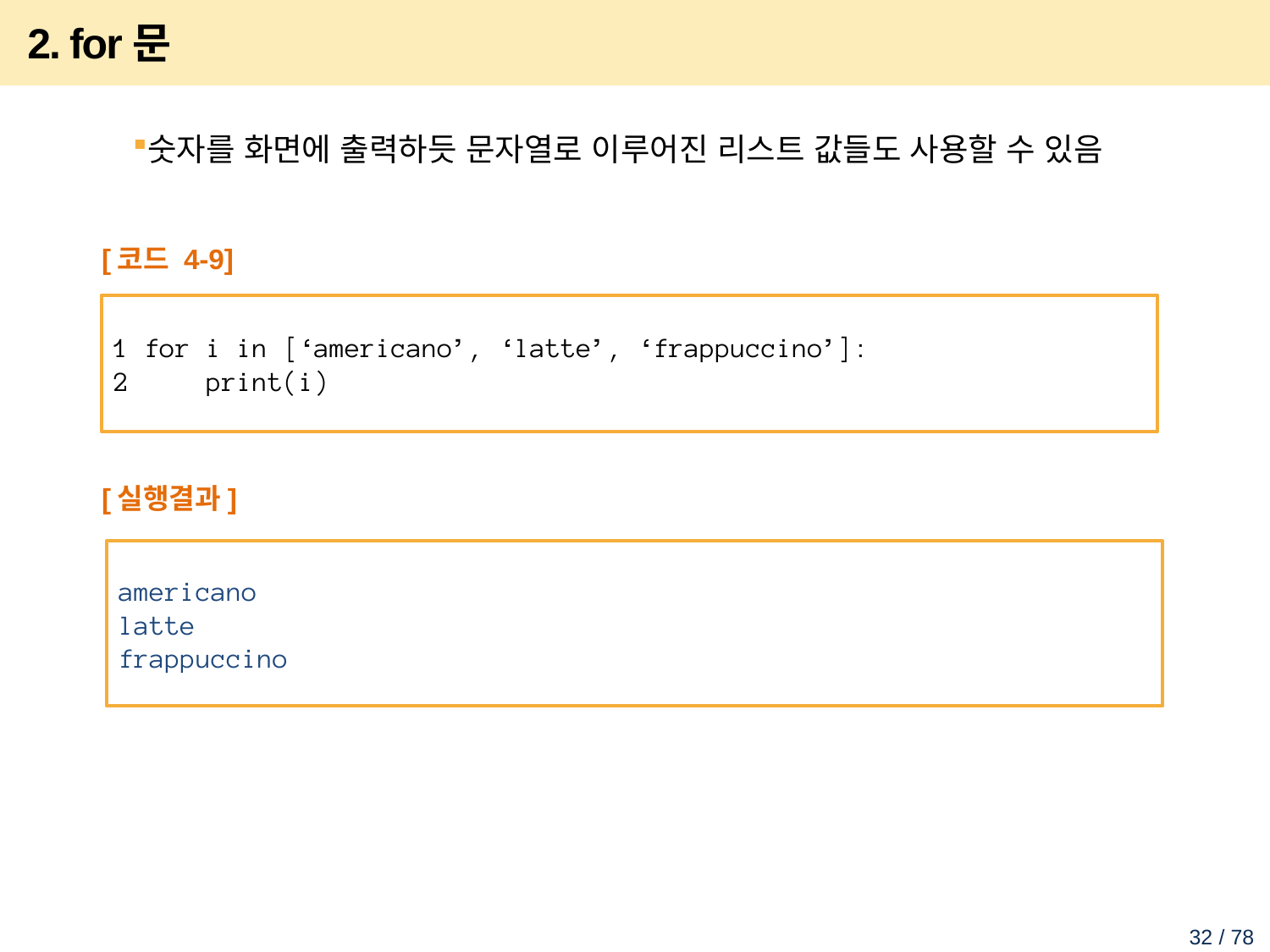

# 2. for문
숫자를 화면에 출력하듯 문자열로 이루어진 리스트 값들도 사용할 수 있음

[코드 4-9]
1 for i in [‘americano’, ‘latte’, ‘frappuccino’]:
2     print(i)
[실행결과]
americano
latte
frappuccino